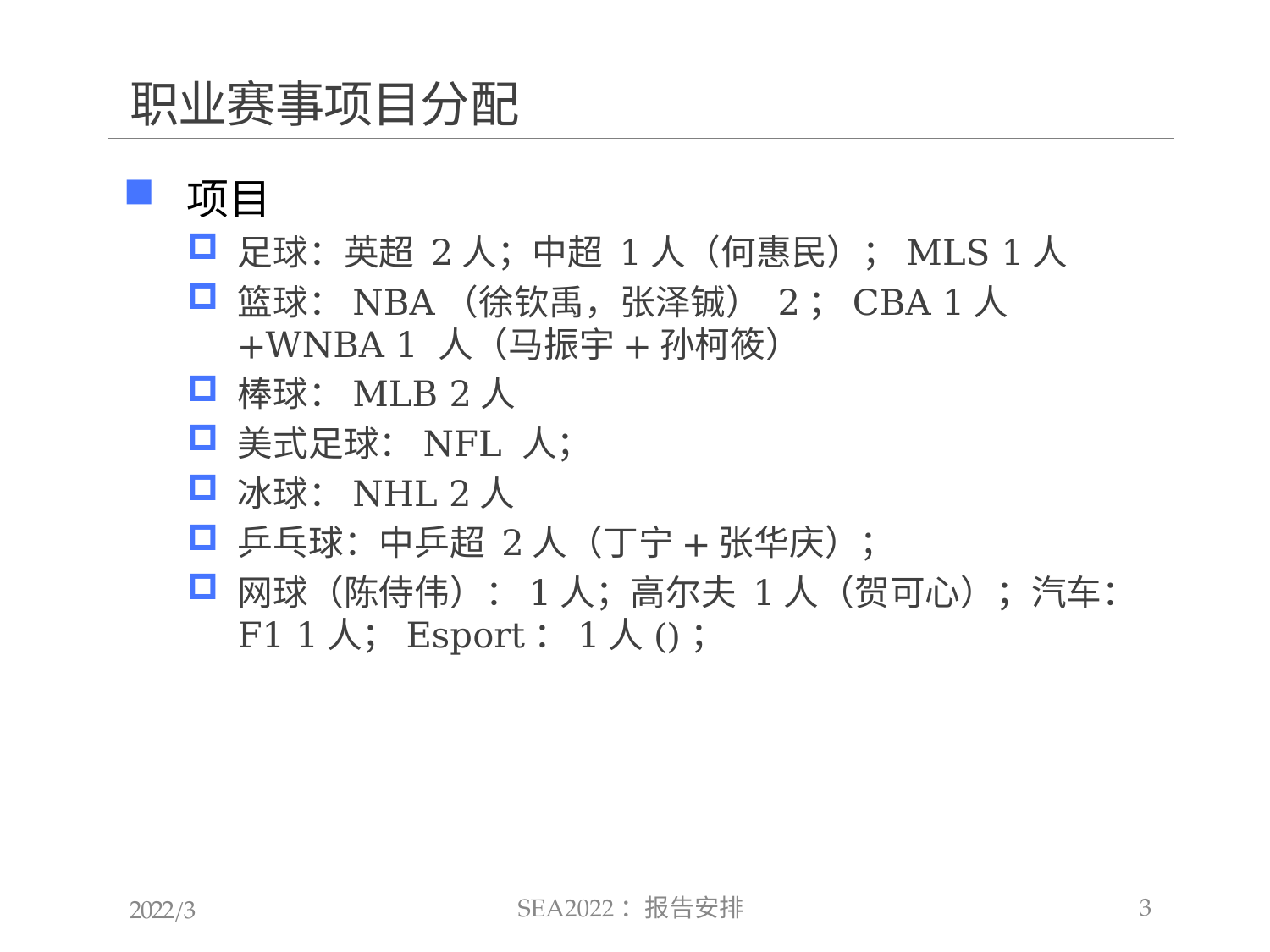

# 职业赛事项目分配
项目
足球：英超 2人；中超 1人（何惠民）；MLS 1人
篮球：NBA（徐钦禹，张泽铖） 2；CBA 1人+WNBA 1 人（马振宇+孙柯筱）
棒球：MLB 2人
美式足球：NFL 人；
冰球：NHL 2人
乒乓球：中乒超 2人（丁宁+张华庆）；
网球（陈侍伟）：1人；高尔夫 1人（贺可心）；汽车：F1 1人；Esport：1人()；

SEA2022：报告安排
3
2022/3